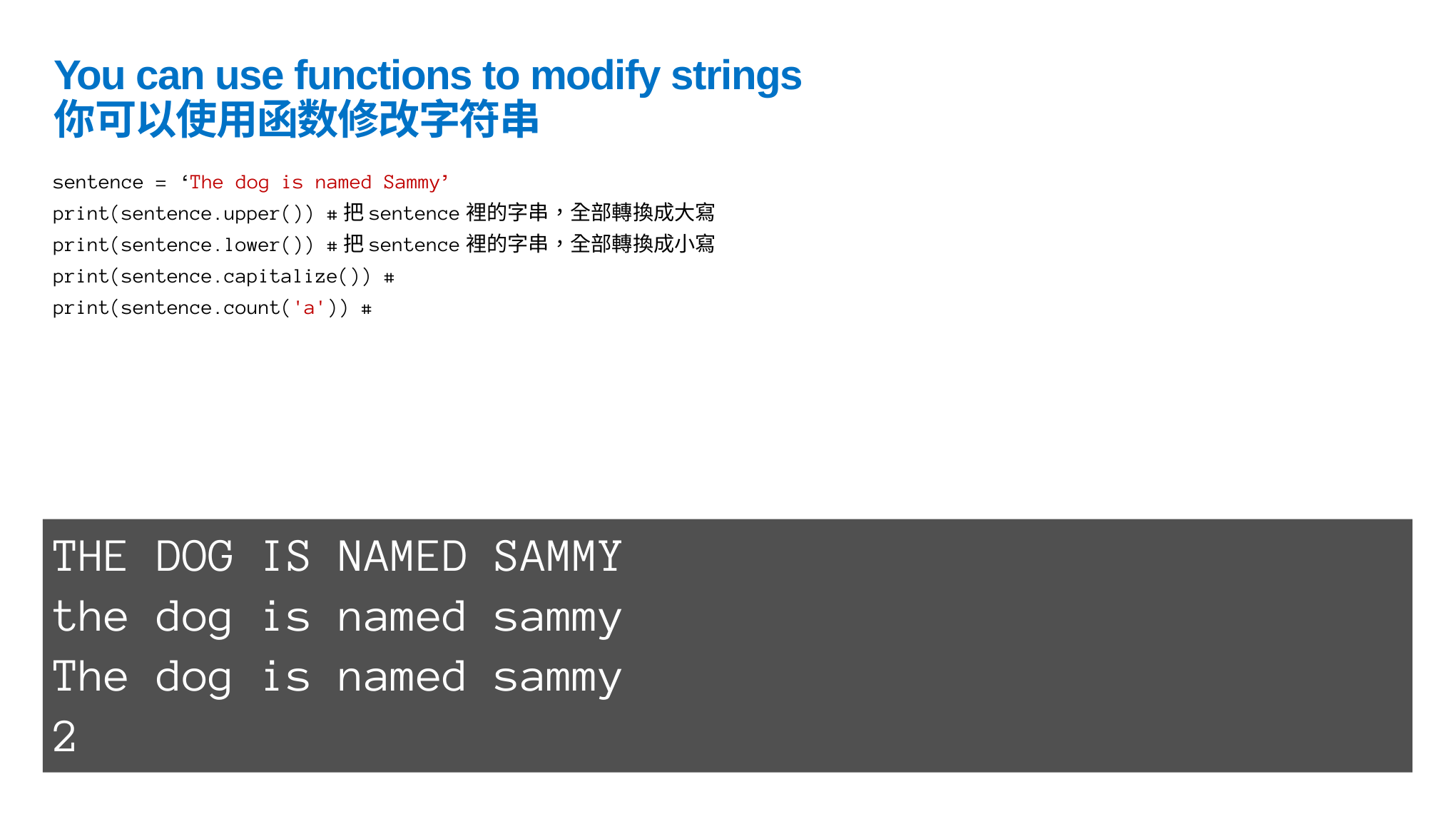

# You can use functions to modify strings 你可以使用函数修改字符串
sentence = ‘The dog is named Sammy’
print(sentence.upper()) #把sentence裡的字串，全部轉換成大寫
print(sentence.lower()) #把sentence裡的字串，全部轉換成小寫
print(sentence.capitalize()) #
print(sentence.count('a')) #

THE DOG IS NAMED SAMMY
the dog is named sammy
The dog is named sammy
2